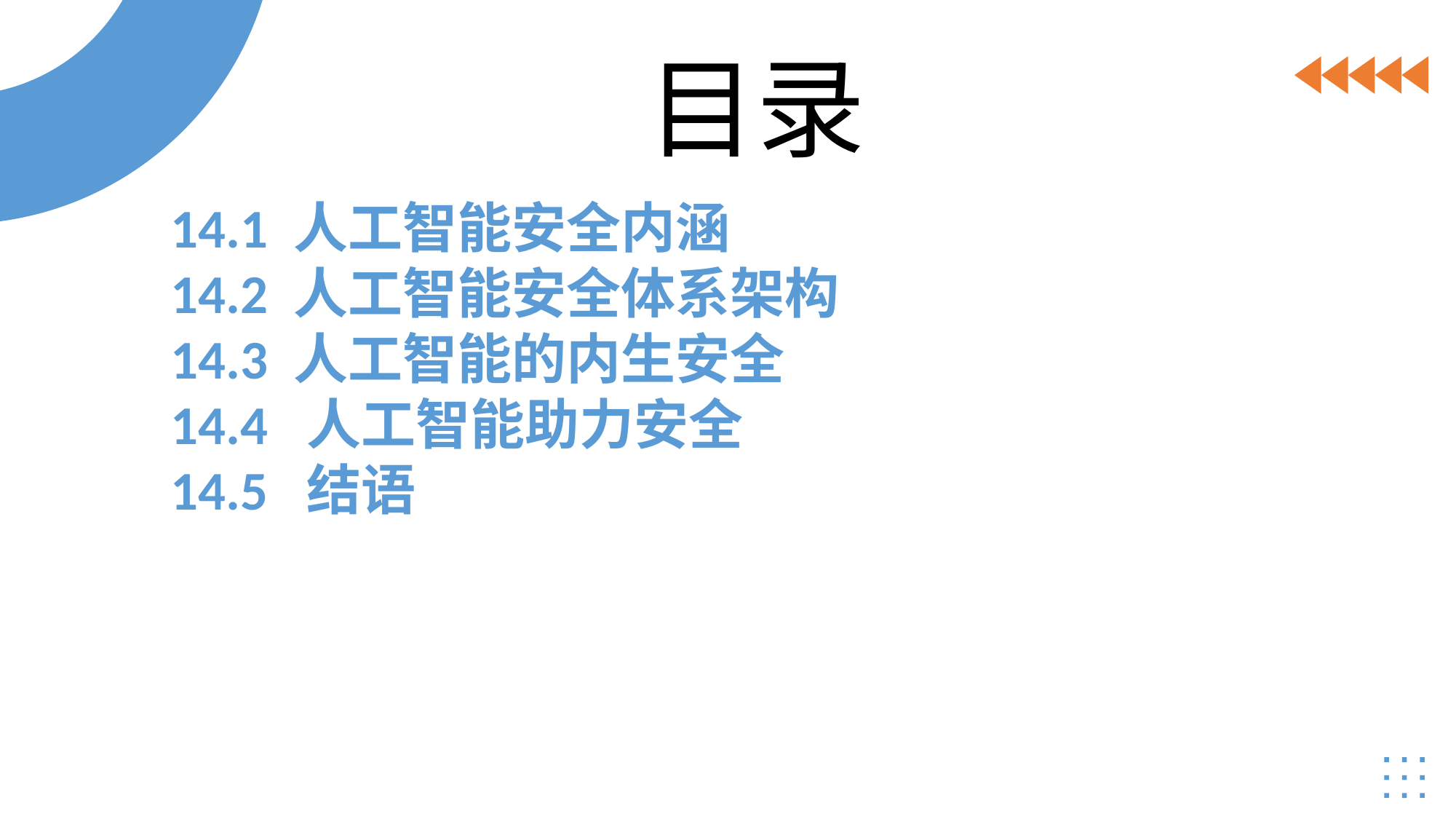

目录

14.1 人工智能安全内涵
14.2 人工智能安全体系架构
14.3 人工智能的内生安全
14.4  人工智能助力安全
14.5  结语

人工智能相关概念